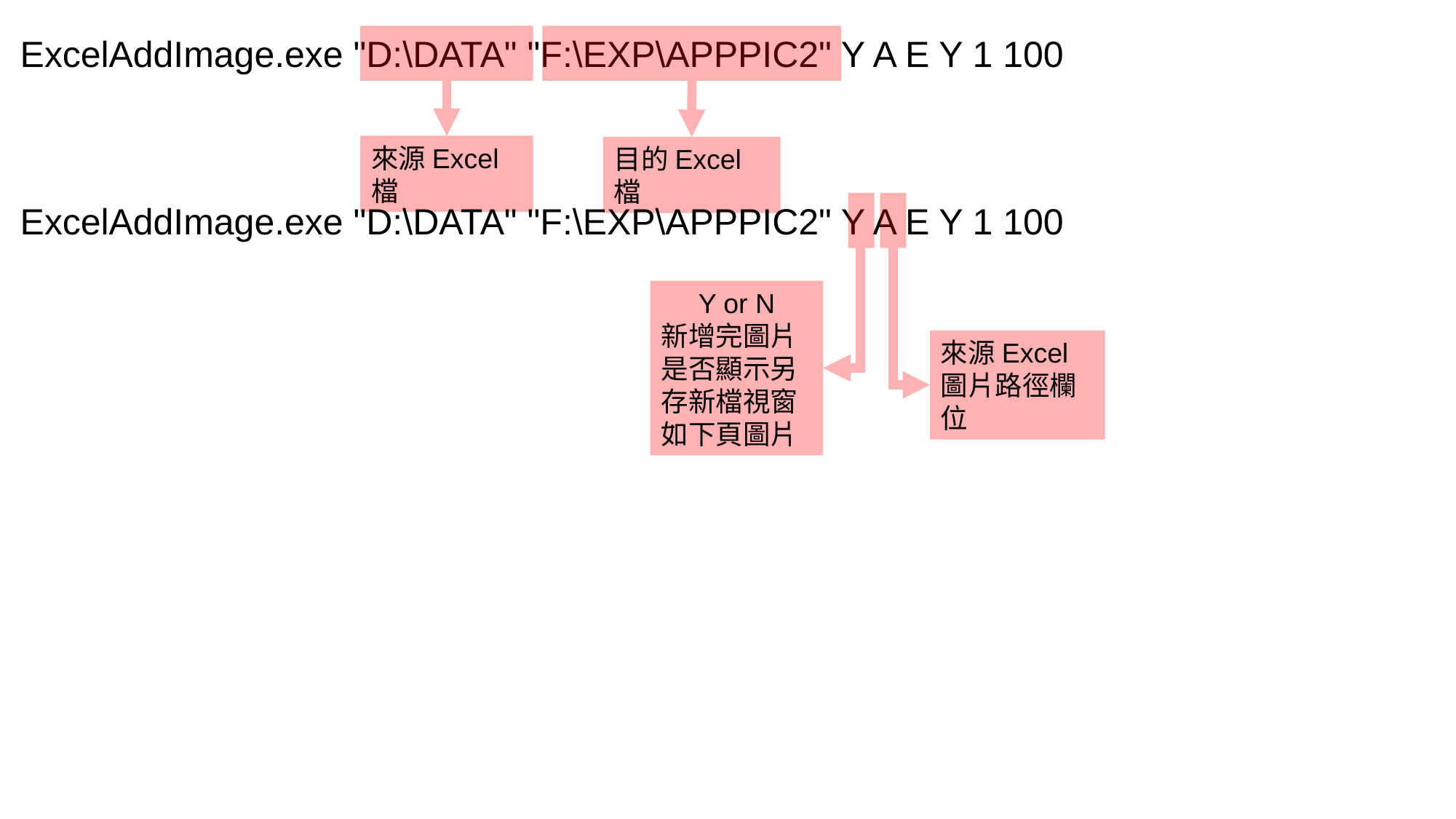

ExcelAddImage.exe "D:\DATA" "F:\EXP\APPPIC2" Y A E Y 1 100

來源Excel檔
目的Excel檔
ExcelAddImage.exe "D:\DATA" "F:\EXP\APPPIC2" Y A E Y 1 100

Y or N
新增完圖片是否顯示另存新檔視窗
如下頁圖片
來源Excel圖片路徑欄位